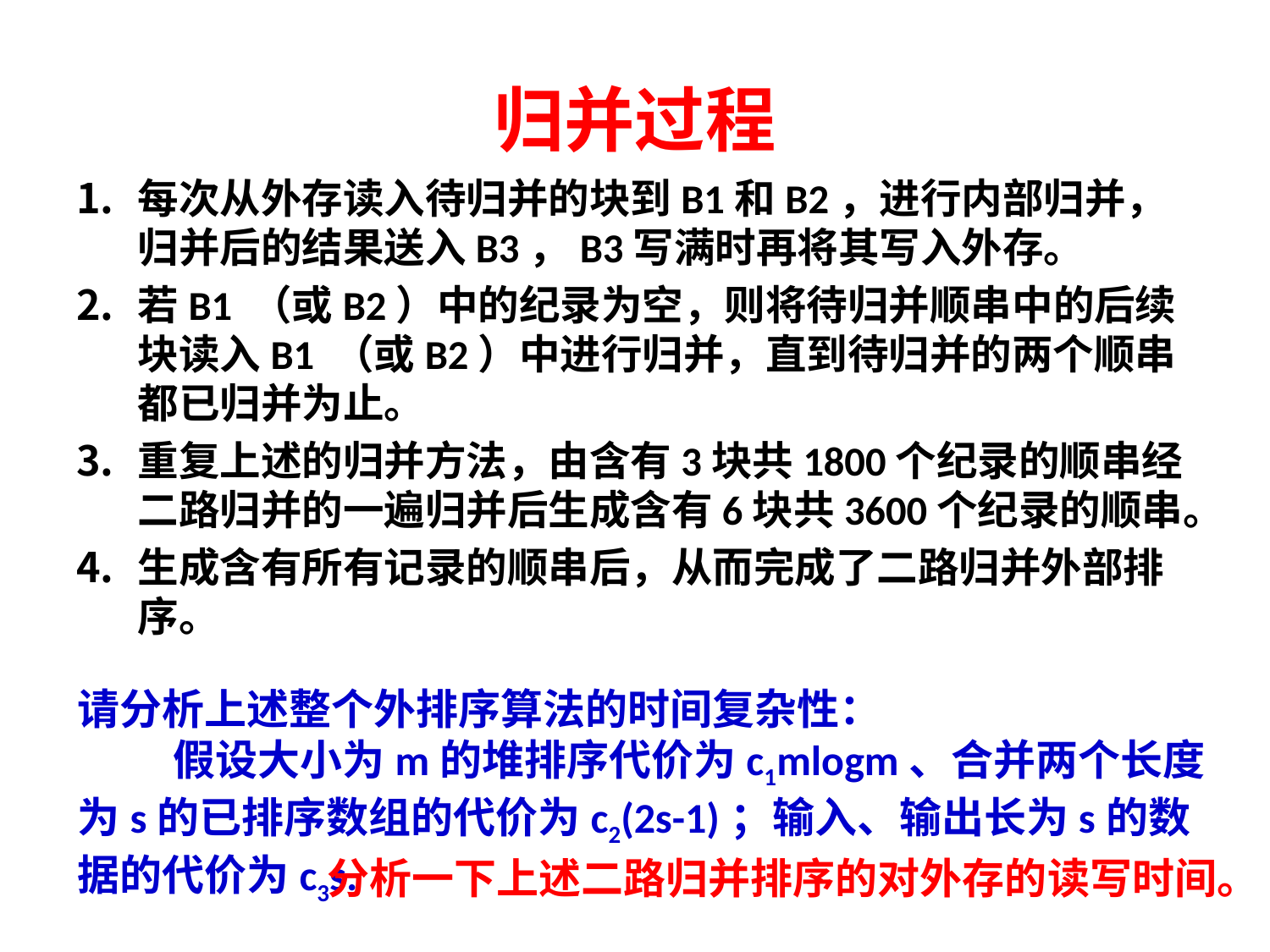

# 归并过程
每次从外存读入待归并的块到B1和B2，进行内部归并，归并后的结果送入B3，B3写满时再将其写入外存。
若B1 （或B2）中的纪录为空，则将待归并顺串中的后续块读入B1 （或B2）中进行归并，直到待归并的两个顺串都已归并为止。
重复上述的归并方法，由含有3块共1800个纪录的顺串经二路归并的一遍归并后生成含有6块共3600个纪录的顺串。
生成含有所有记录的顺串后，从而完成了二路归并外部排序。

请分析上述整个外排序算法的时间复杂性：
         假设大小为m的堆排序代价为c1mlogm、合并两个长度为s的已排序数组的代价为c2(2s-1)；输入、输出长为s的数据的代价为c3s.
分析一下上述二路归并排序的对外存的读写时间。